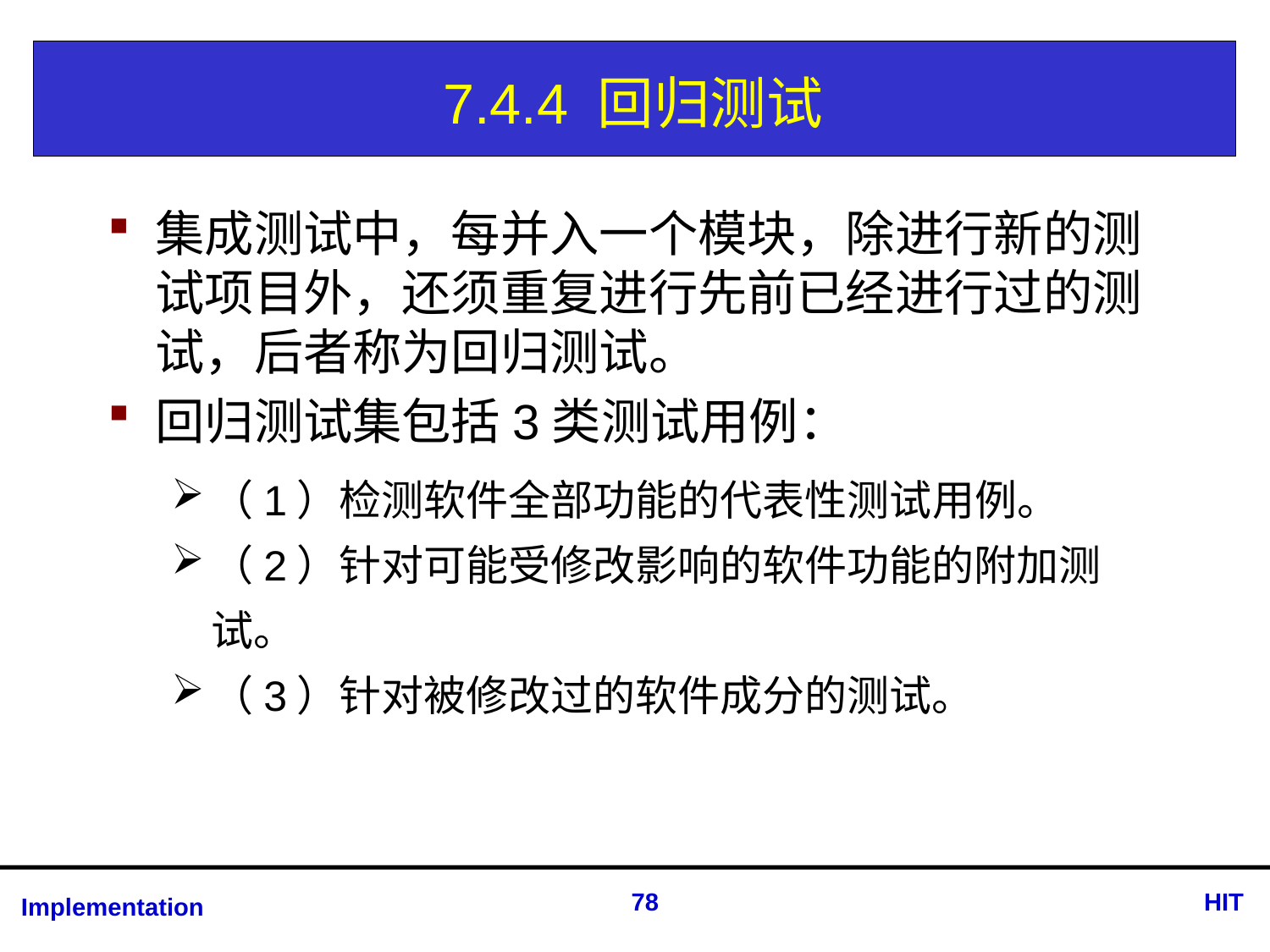

# 7.4.4 回归测试
集成测试中，每并入一个模块，除进行新的测试项目外，还须重复进行先前已经进行过的测试，后者称为回归测试。
回归测试集包括3类测试用例：
（1）检测软件全部功能的代表性测试用例。
（2）针对可能受修改影响的软件功能的附加测试。
（3）针对被修改过的软件成分的测试。